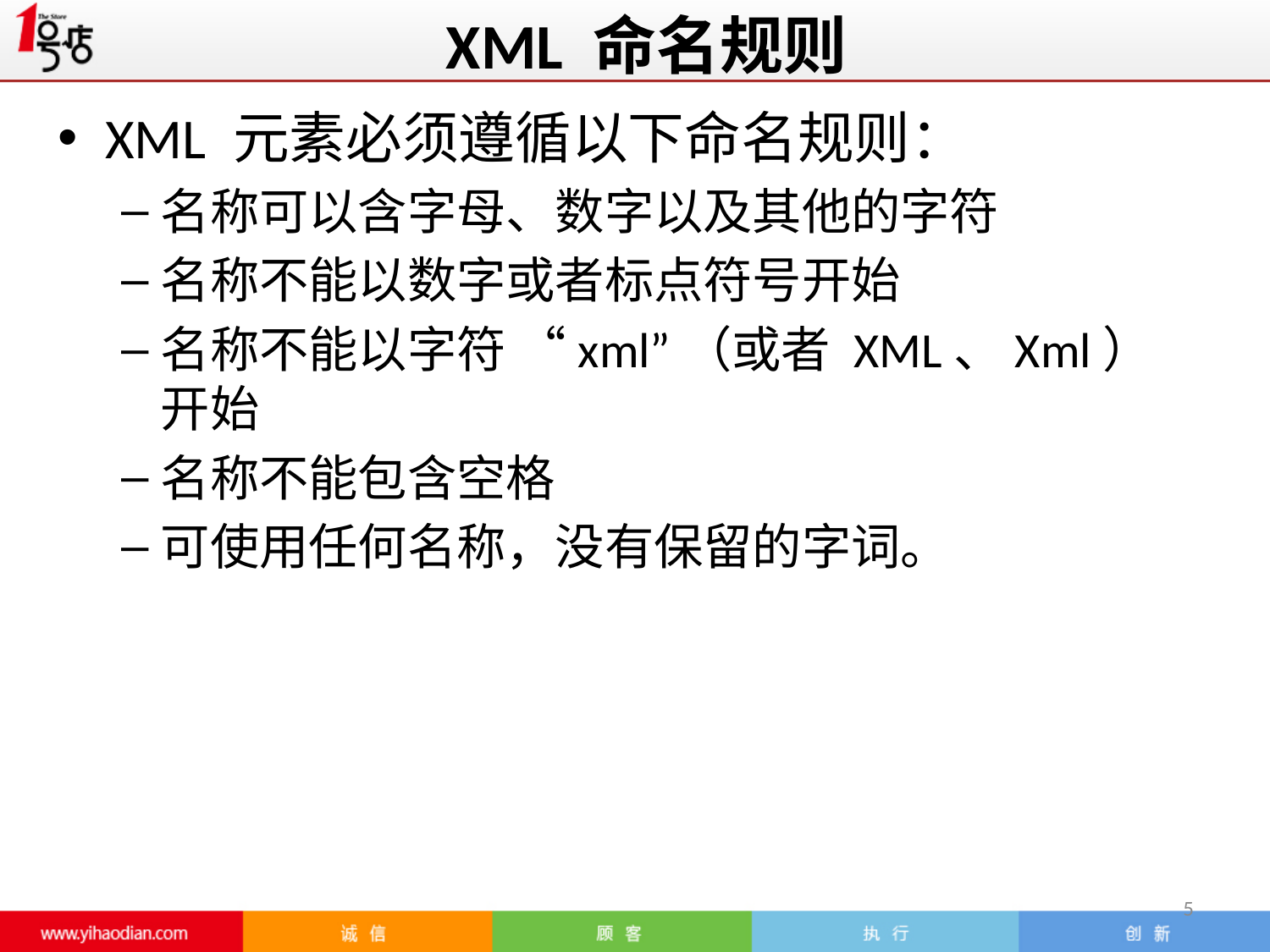

# XML 命名规则
XML 元素必须遵循以下命名规则：
名称可以含字母、数字以及其他的字符
名称不能以数字或者标点符号开始
名称不能以字符 “xml”（或者 XML、Xml）开始
名称不能包含空格
可使用任何名称，没有保留的字词。

5